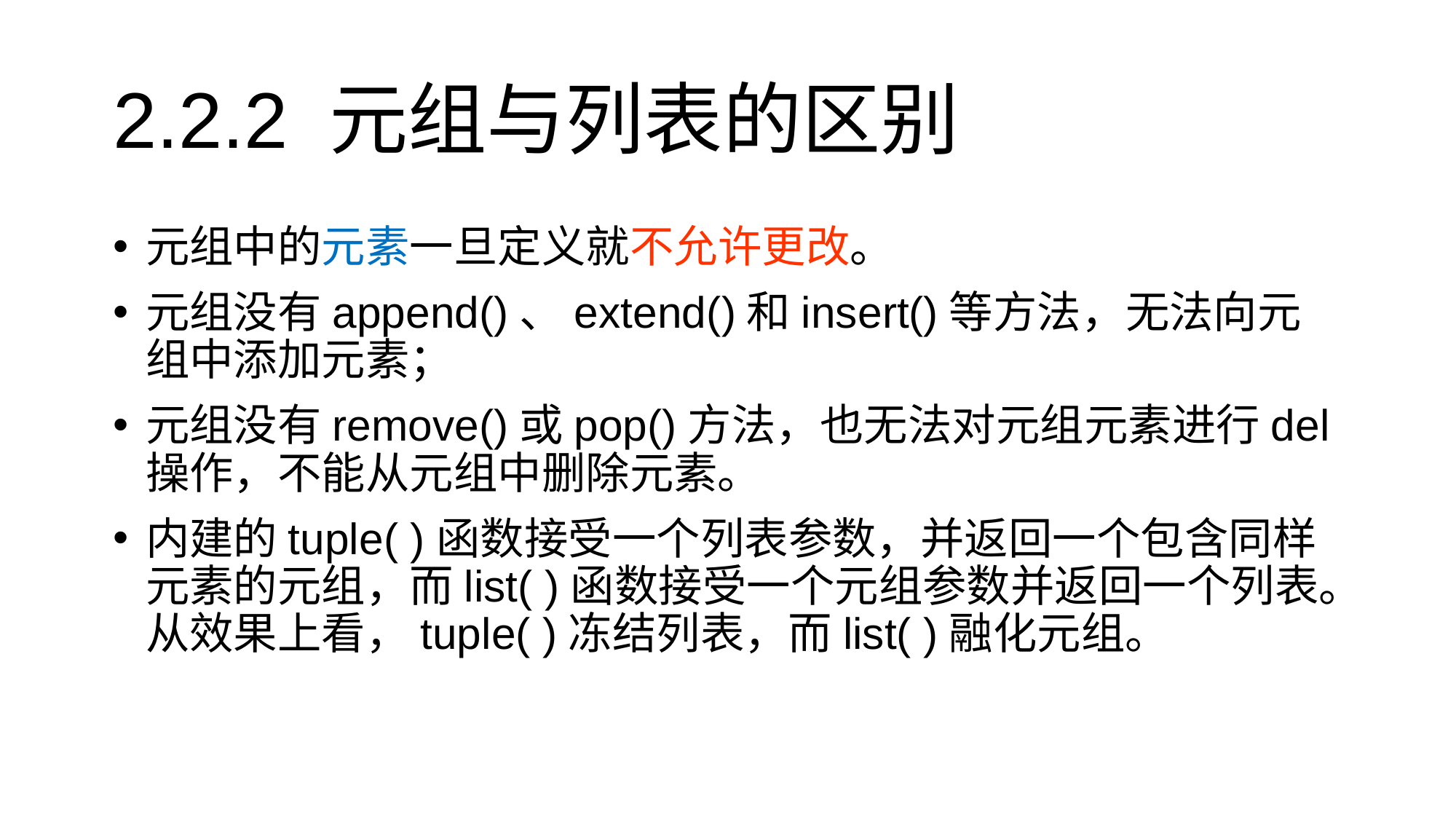

# 2.2.2 元组与列表的区别
元组中的元素一旦定义就不允许更改。
元组没有append()、extend()和insert()等方法，无法向元组中添加元素；
元组没有remove()或pop()方法，也无法对元组元素进行del操作，不能从元组中删除元素。
内建的tuple( )函数接受一个列表参数，并返回一个包含同样元素的元组，而list( )函数接受一个元组参数并返回一个列表。从效果上看，tuple( )冻结列表，而list( )融化元组。